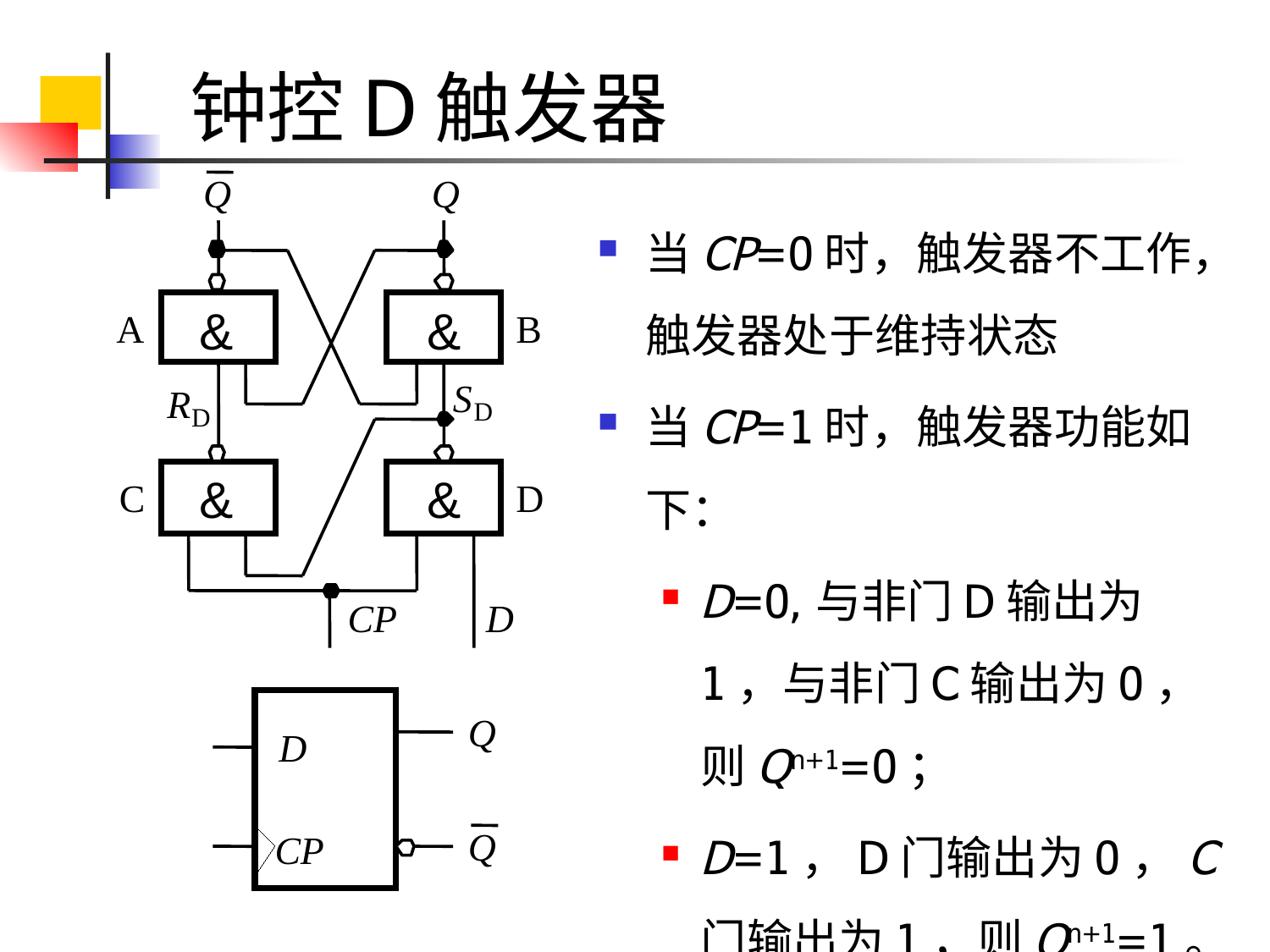

# 钟控D触发器
Q
Q

&
&
A
B

S
R
D
D

&
&
C
D

CP
D
当CP=0时，触发器不工作，触发器处于维持状态
当CP=1时，触发器功能如下：
D=0,与非门D输出为1，与非门C输出为0，则Qn+1=0；
D=1，D门输出为0，C门输出为1，则Qn+1=1。

Q

D

Q

CP